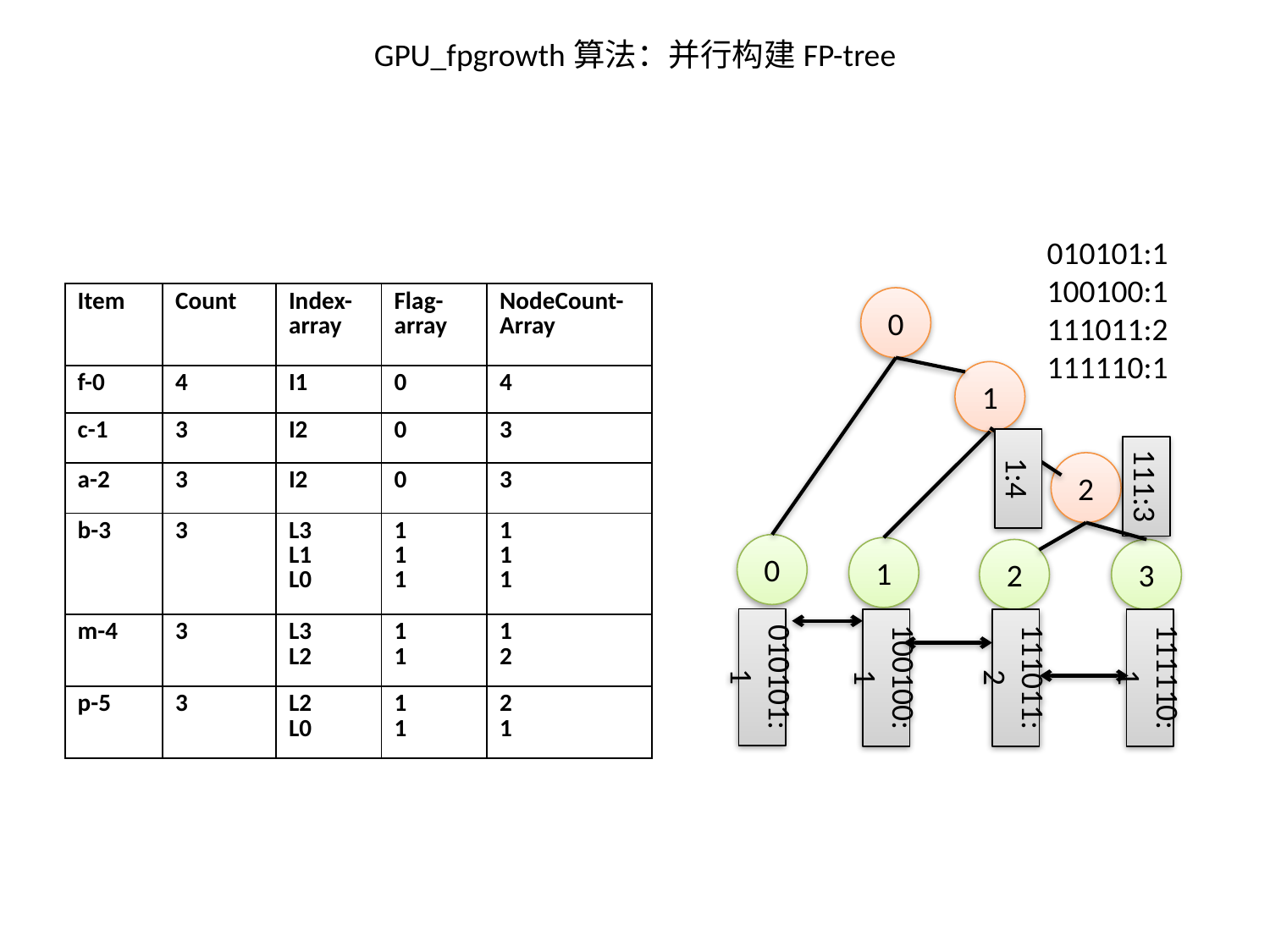

GPU_fpgrowth算法：并行构建FP-tree
010101:1
100100:1
111011:2
111110:1
| Item | Count | Index-array | Flag-array | NodeCount-Array |
| --- | --- | --- | --- | --- |
| f-0 | 4 | I1 | 0 | 4 |
| c-1 | 3 | I2 | 0 | 3 |
| a-2 | 3 | I2 | 0 | 3 |
| b-3 | 3 | L3 L1 L0 | 1 1 1 | 1 1 1 |
| m-4 | 3 | L3 L2 | 1 1 | 1 2 |
| p-5 | 3 | L2 L0 | 1 1 | 2 1 |
0
1
1:4
111:3
2
0
1
2
3
010101:1
100100:1
111011:2
111110:1